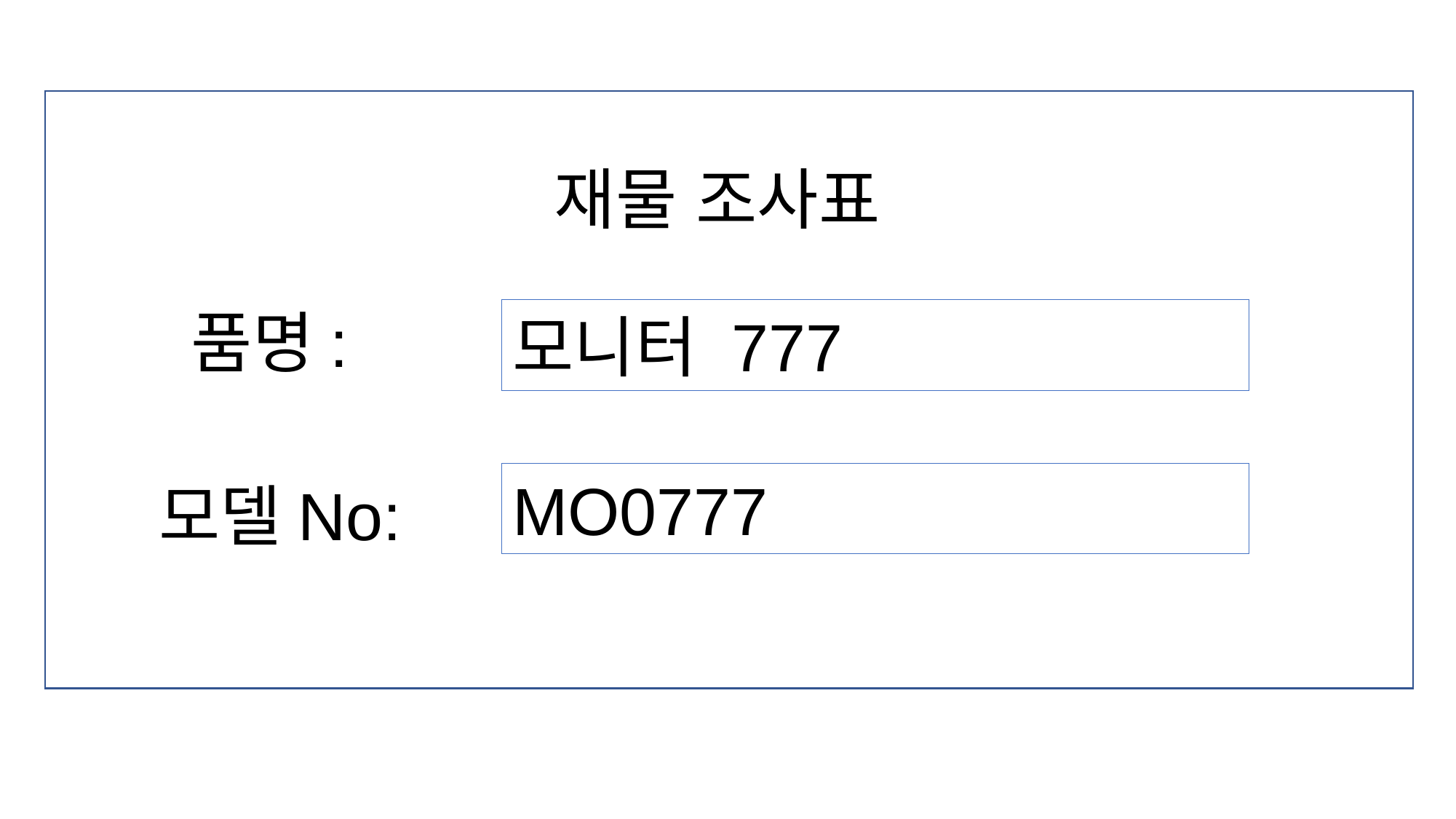

재물 조사표
품명:
모니터 777
MO0777
모델No: